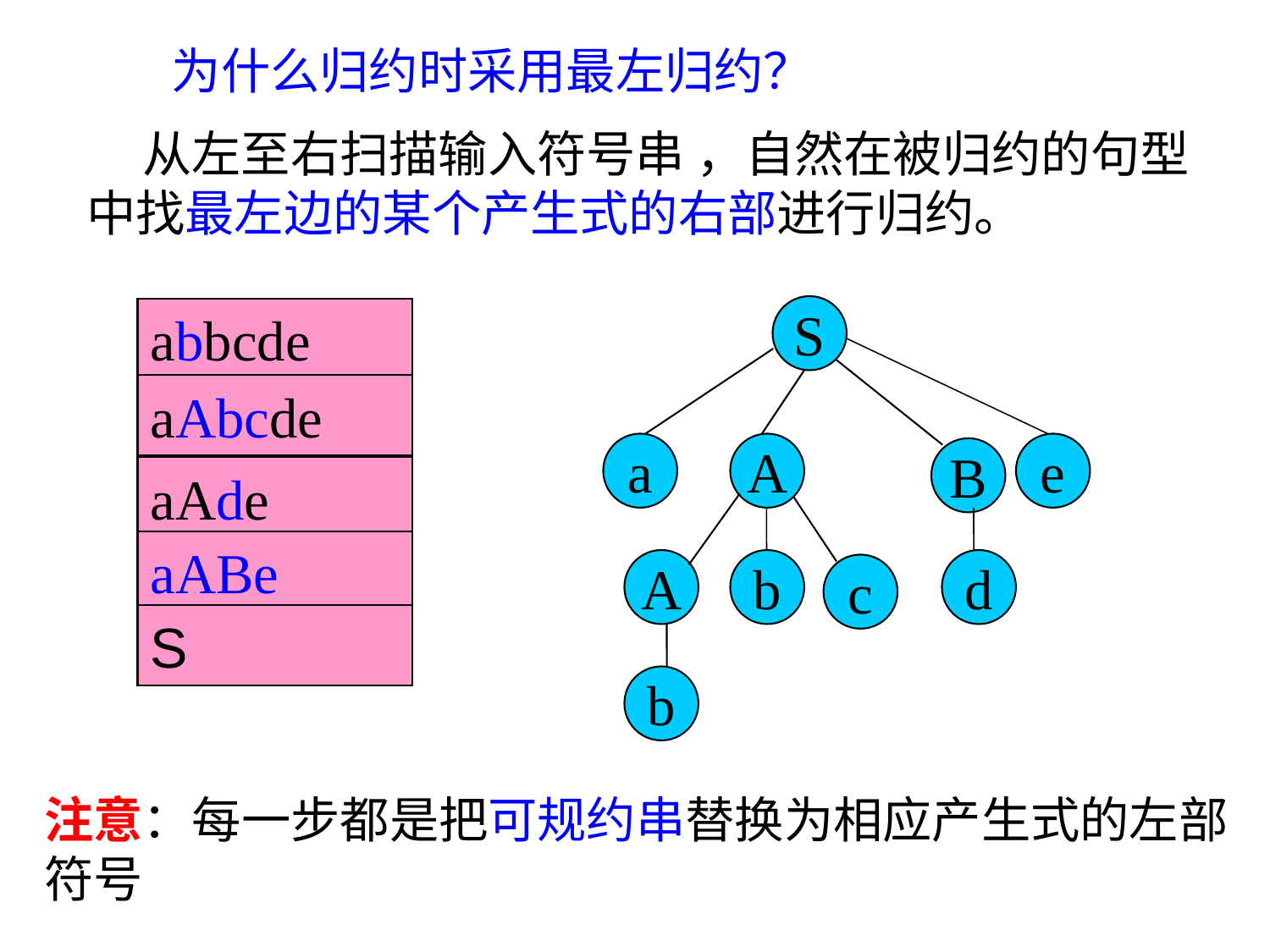

为什么归约时采用最左归约？
    从左至右扫描输入符号串 ，自然在被归约的句型中找最左边的某个产生式的右部进行归约。
S

a
A
e
B

A
b
d
c

b
abbcde
aAbcde
aAde
aABe
S
注意：每一步都是把可规约串替换为相应产生式的左部符号